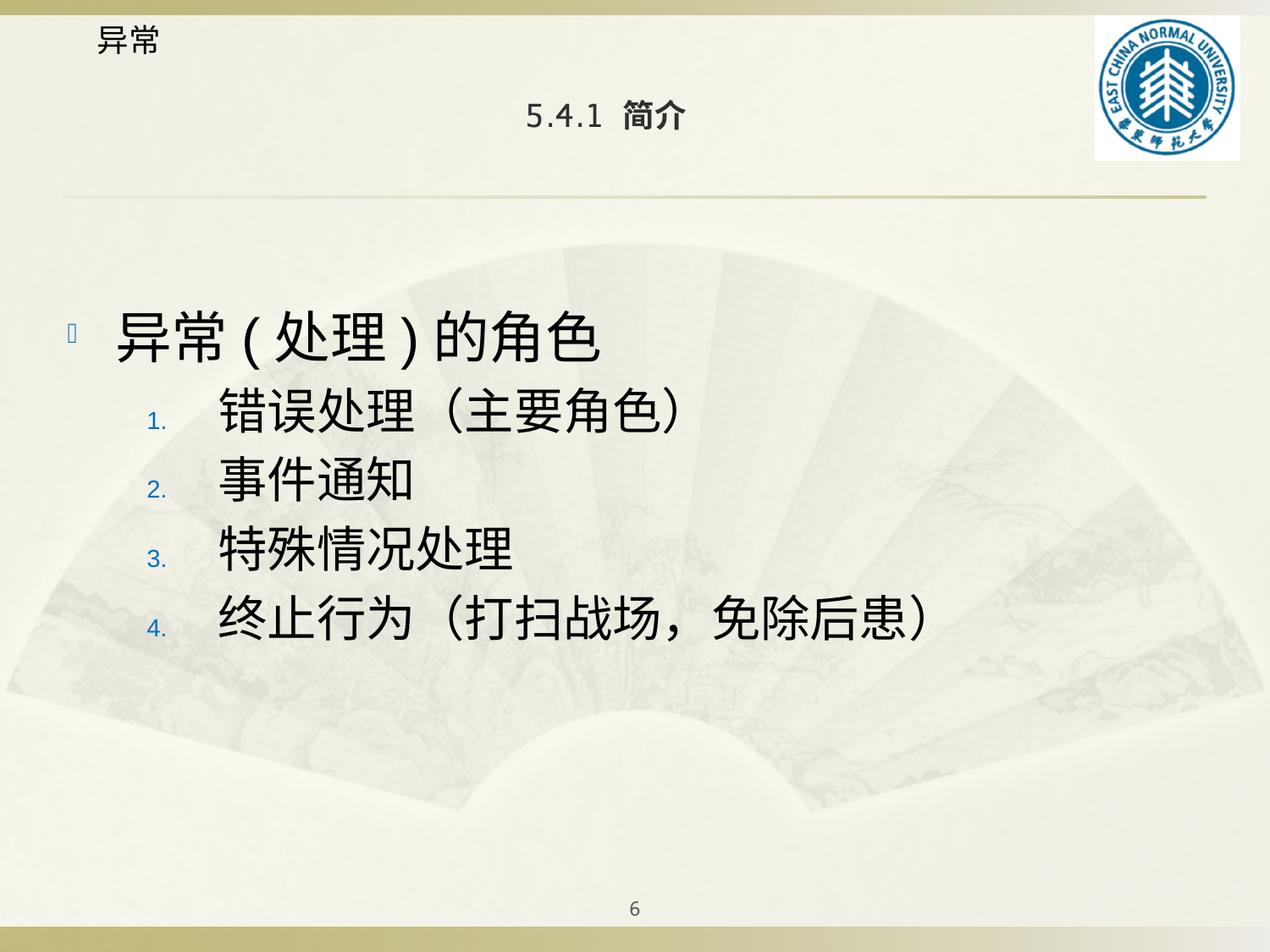

# 5.4.1 简介
异常(处理)的角色
错误处理（主要角色）
事件通知
特殊情况处理
终止行为（打扫战场，免除后患）
6